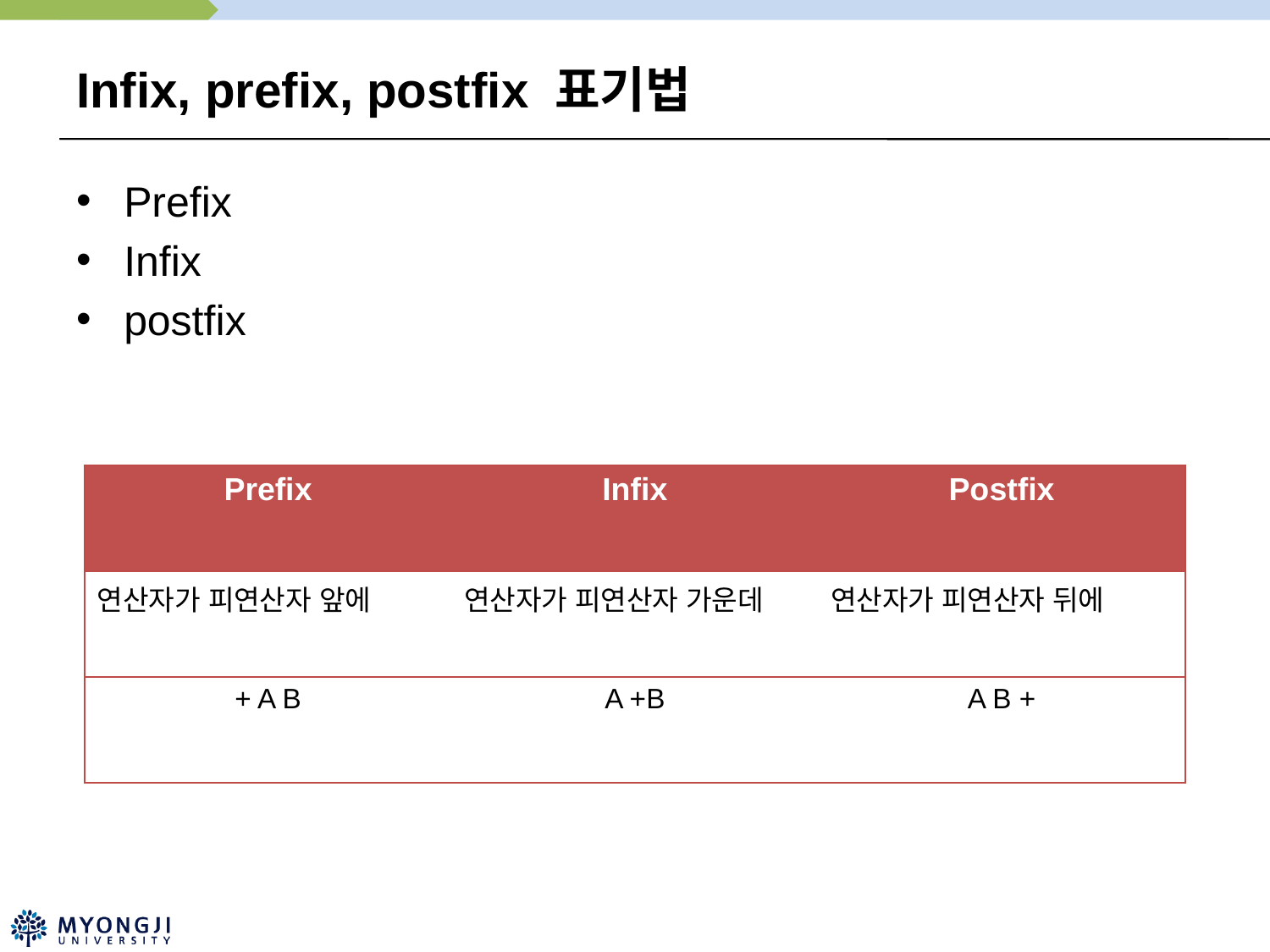

# Infix, prefix, postfix 표기법
Prefix
Infix
postfix

| Prefix | Infix | Postfix |
| --- | --- | --- |
| 연산자가 피연산자 앞에 | 연산자가 피연산자 가운데 | 연산자가 피연산자 뒤에 |
| + A B | A +B | A B + |